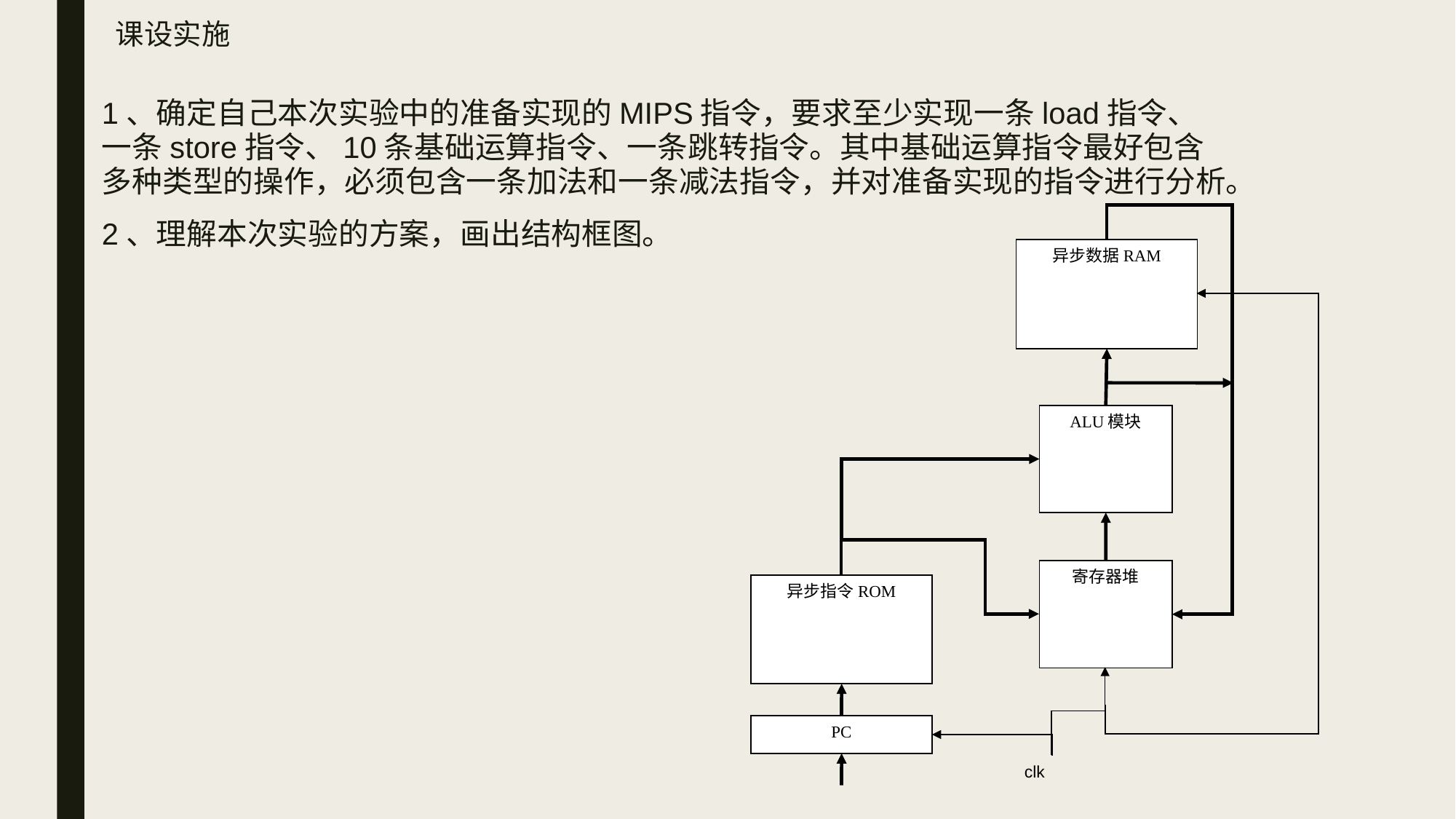

# 课设实施
1、确定自己本次实验中的准备实现的MIPS指令，要求至少实现一条load指令、一条store指令、10条基础运算指令、一条跳转指令。其中基础运算指令最好包含多种类型的操作，必须包含一条加法和一条减法指令，并对准备实现的指令进行分析。
2、理解本次实验的方案，画出结构框图。

异步数据RAM

ALU模块

寄存器堆
异步指令ROM

PC

clk